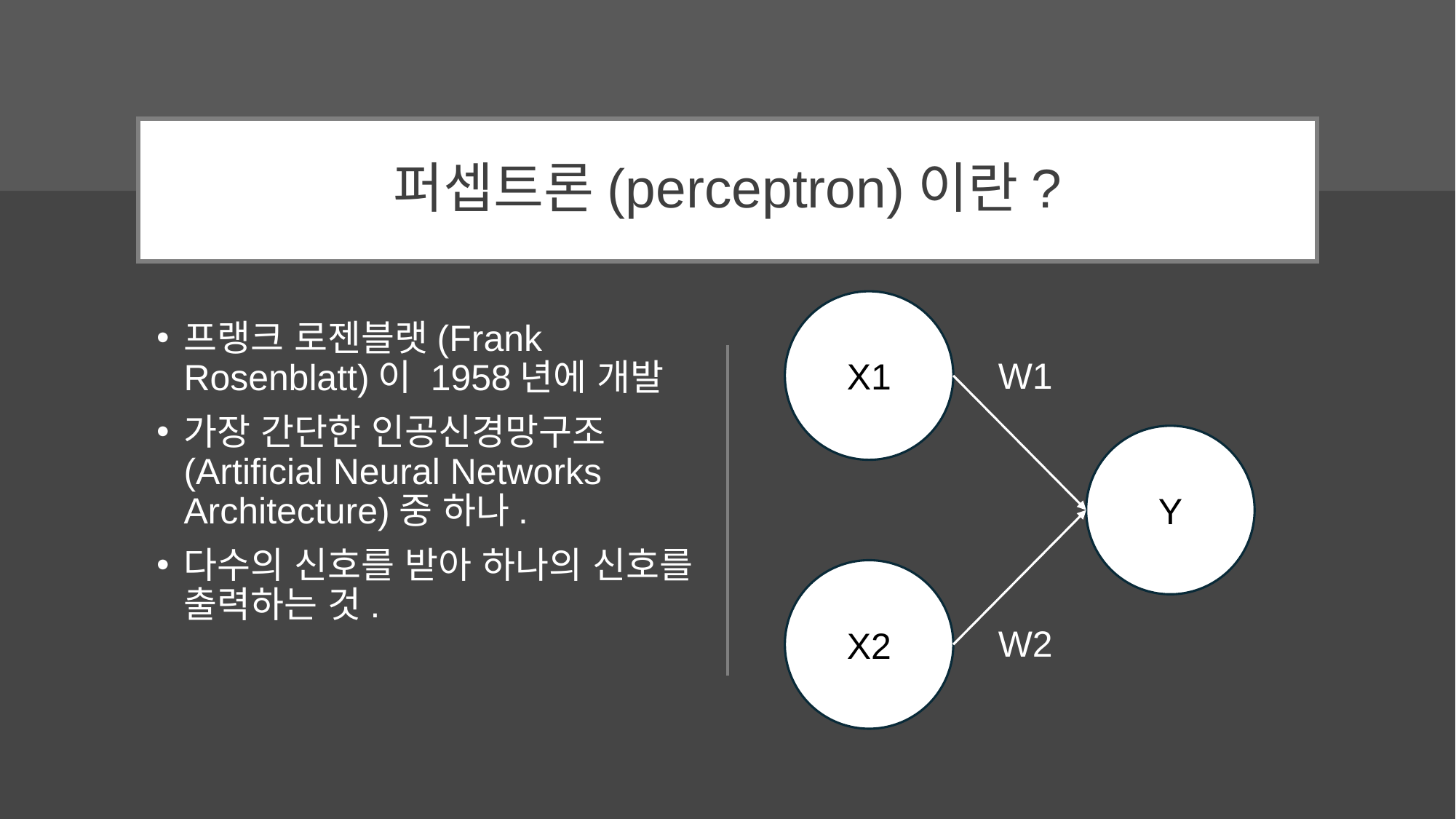

# 퍼셉트론(perceptron)이란?
X1
W1
Y
X2
W2
프랭크 로젠블랫(Frank Rosenblatt)이 1958년에 개발
가장 간단한 인공신경망구조(Artificial Neural Networks Architecture)중 하나.
다수의 신호를 받아 하나의 신호를 출력하는 것.